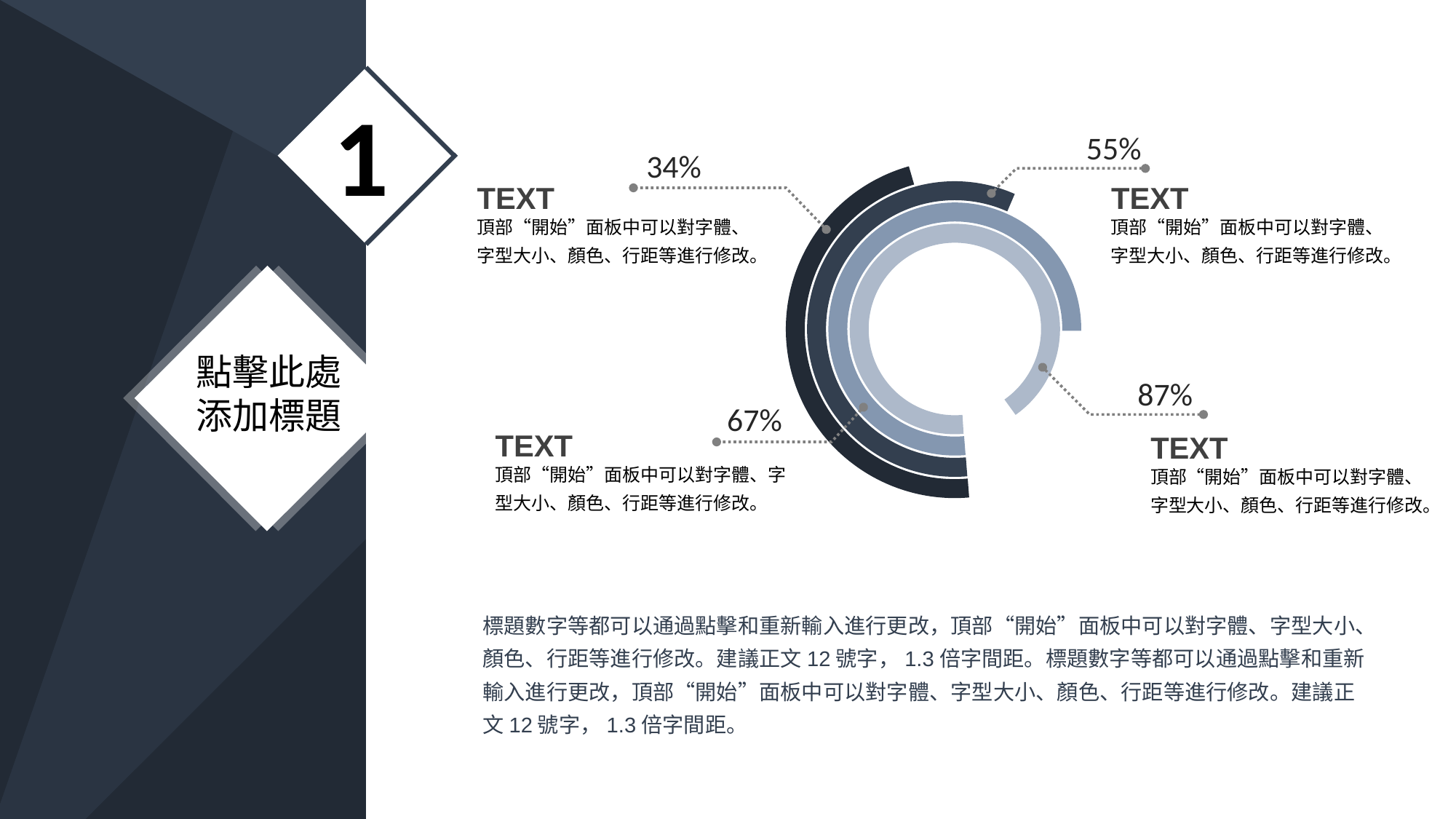

1
55%

34%

TEXT
TEXT
頂部“開始”面板中可以對字體、字型大小、顏色、行距等進行修改。
頂部“開始”面板中可以對字體、字型大小、顏色、行距等進行修改。

點擊此處
添加標題

87%
67%

TEXT
TEXT
頂部“開始”面板中可以對字體、字型大小、顏色、行距等進行修改。
頂部“開始”面板中可以對字體、字型大小、顏色、行距等進行修改。
標題數字等都可以通過點擊和重新輸入進行更改，頂部“開始”面板中可以對字體、字型大小、顏色、行距等進行修改。建議正文12號字，1.3倍字間距。標題數字等都可以通過點擊和重新輸入進行更改，頂部“開始”面板中可以對字體、字型大小、顏色、行距等進行修改。建議正文12號字，1.3倍字間距。